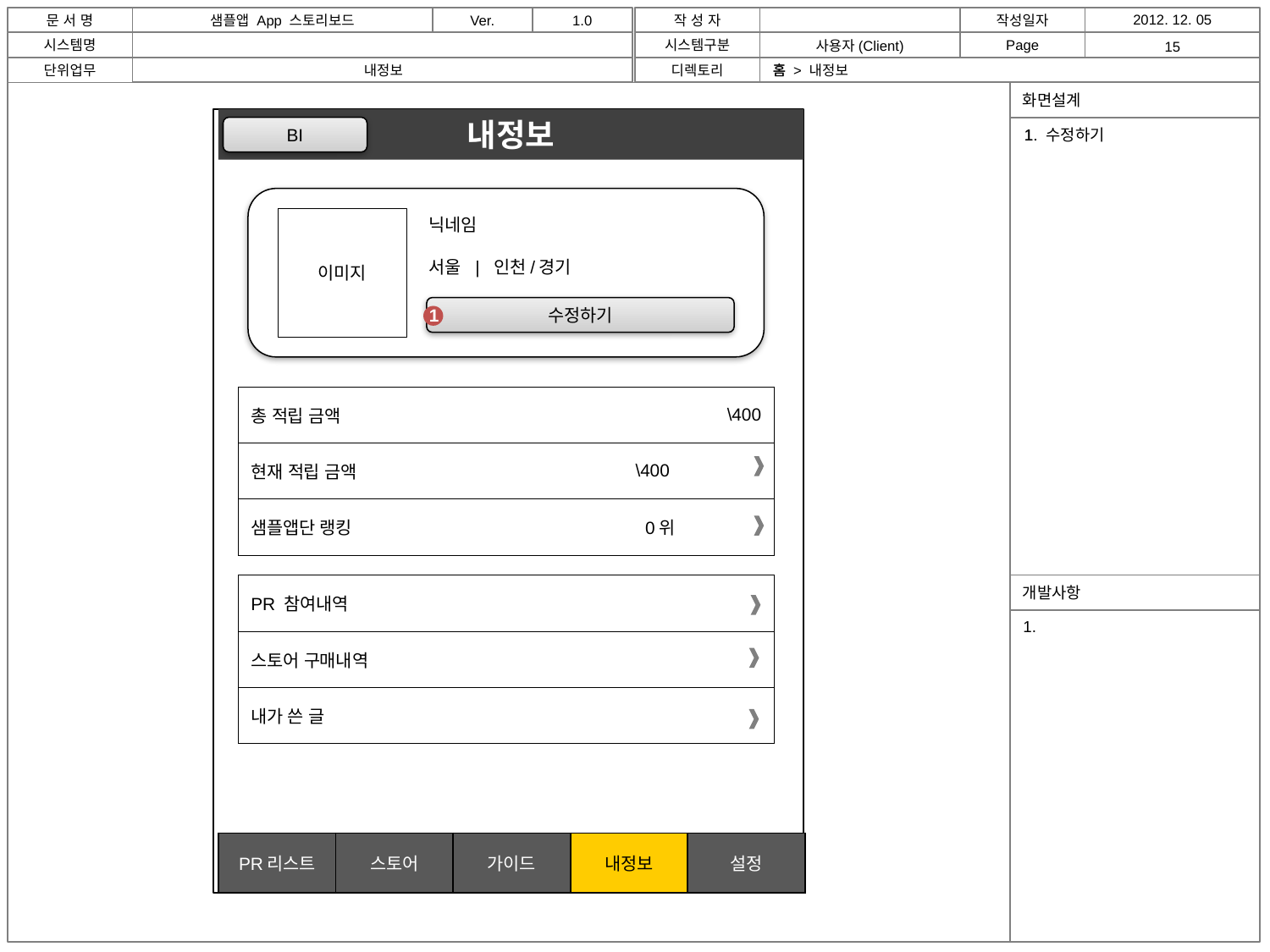

내정보
홈
홈 > 내정보

내정보
BI
1. 수정하기

닉네임

서울  |  인천/경기
이미지
수정하기
1

| 총 적립 금액 | \400 |
| --- | --- |
| 현재 적립 금액 | \400 |
| 샘플앱단 랭킹 | 0위 |

| PR 참여내역 |
| --- |
| 스토어 구매내역 |
| 내가 쓴 글 |

| PR리스트 | 스토어 | 가이드 | 내정보 | 설정 |
| --- | --- | --- | --- | --- |